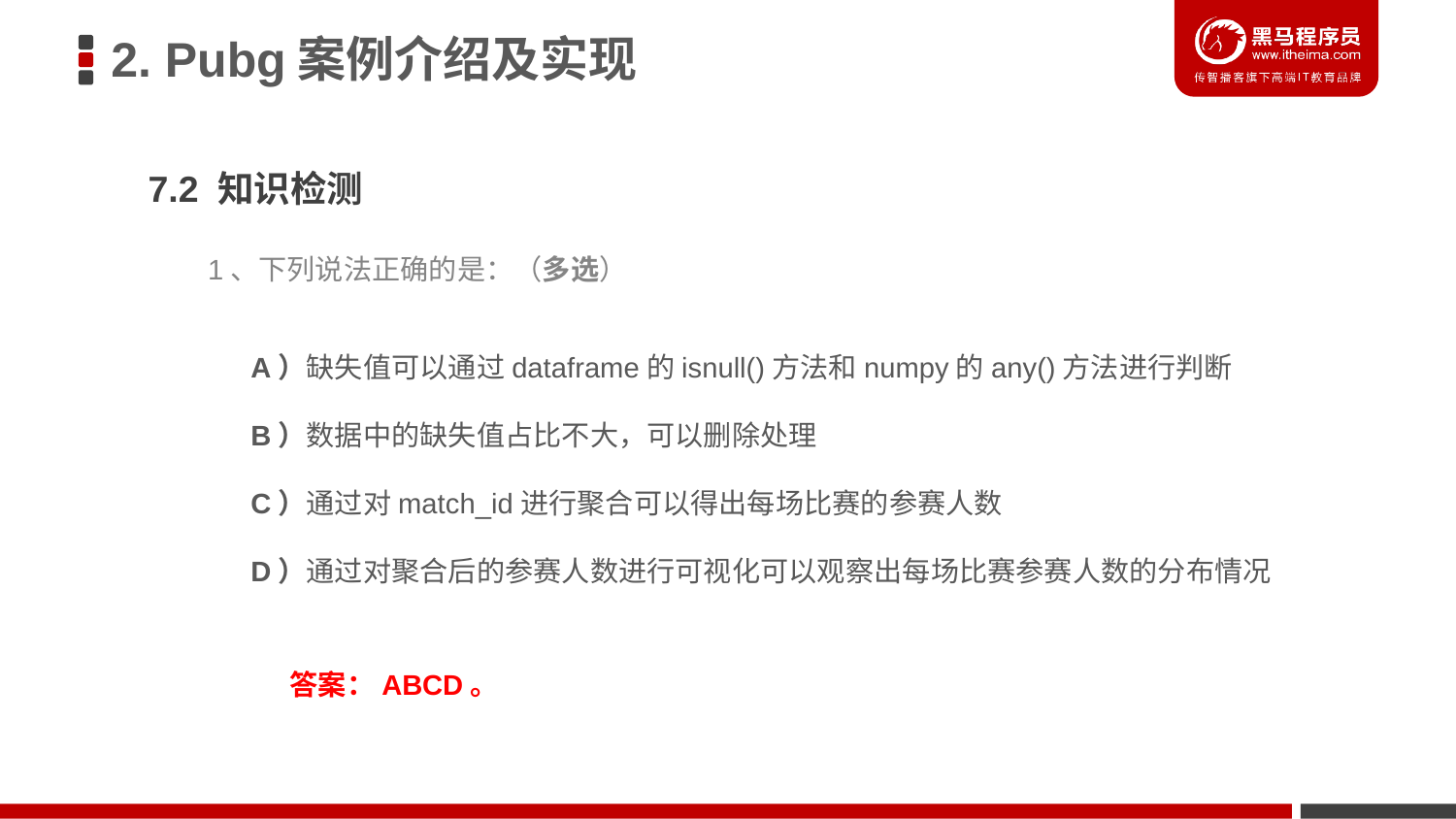

2. Pubg案例介绍及实现
7.2 知识检测
1、下列说法正确的是：（多选）
A）缺失值可以通过dataframe的isnull()方法和numpy的any()方法进行判断

B）数据中的缺失值占比不大，可以删除处理

C）通过对match_id进行聚合可以得出每场比赛的参赛人数

D）通过对聚合后的参赛人数进行可视化可以观察出每场比赛参赛人数的分布情况
答案：ABCD。